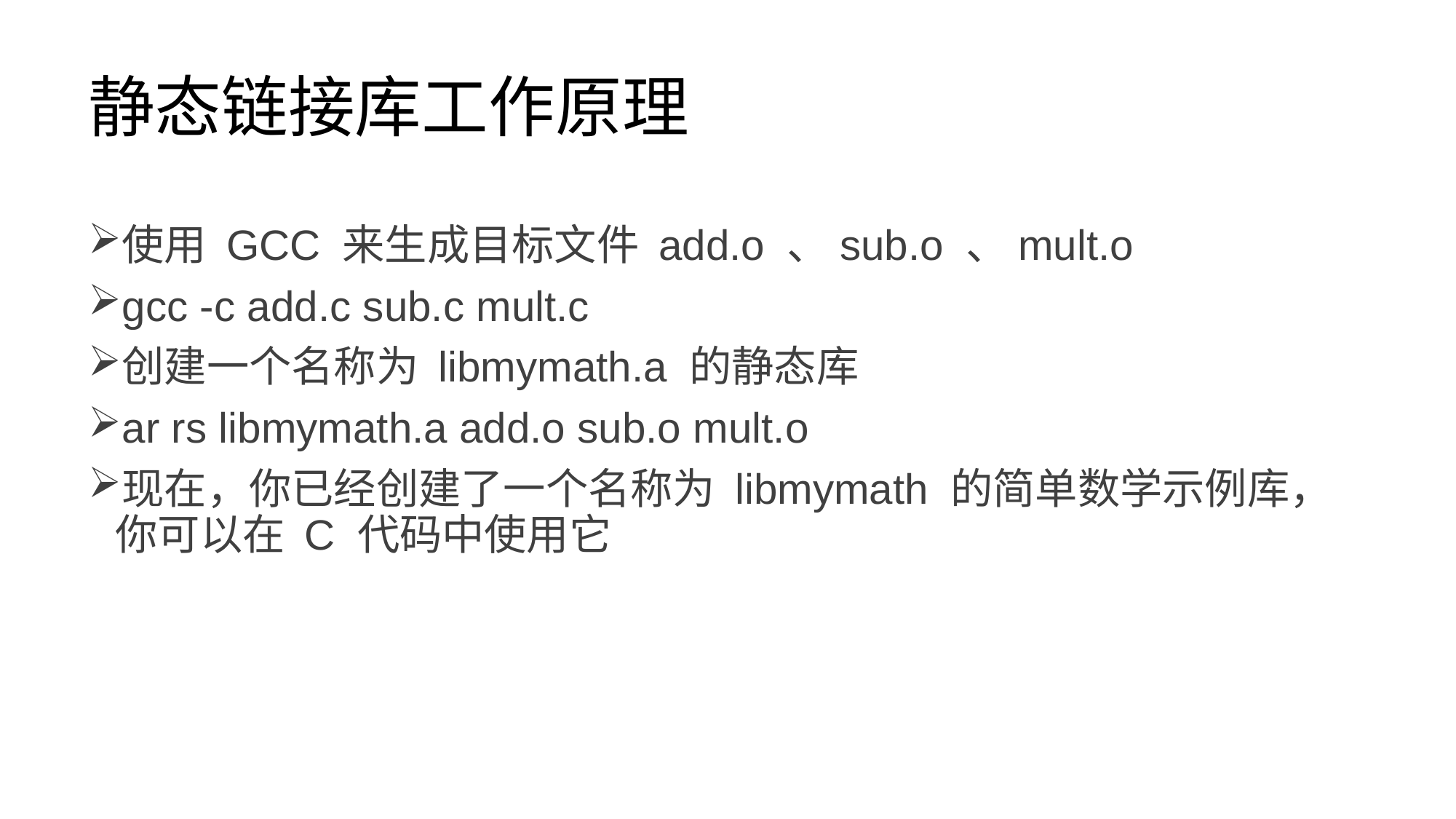

# 静态链接库工作原理
使用 GCC 来生成目标文件 add.o 、sub.o 、mult.o
gcc -c add.c sub.c mult.c
创建一个名称为 libmymath.a 的静态库
ar rs libmymath.a add.o sub.o mult.o
现在，你已经创建了一个名称为 libmymath 的简单数学示例库，你可以在 C 代码中使用它